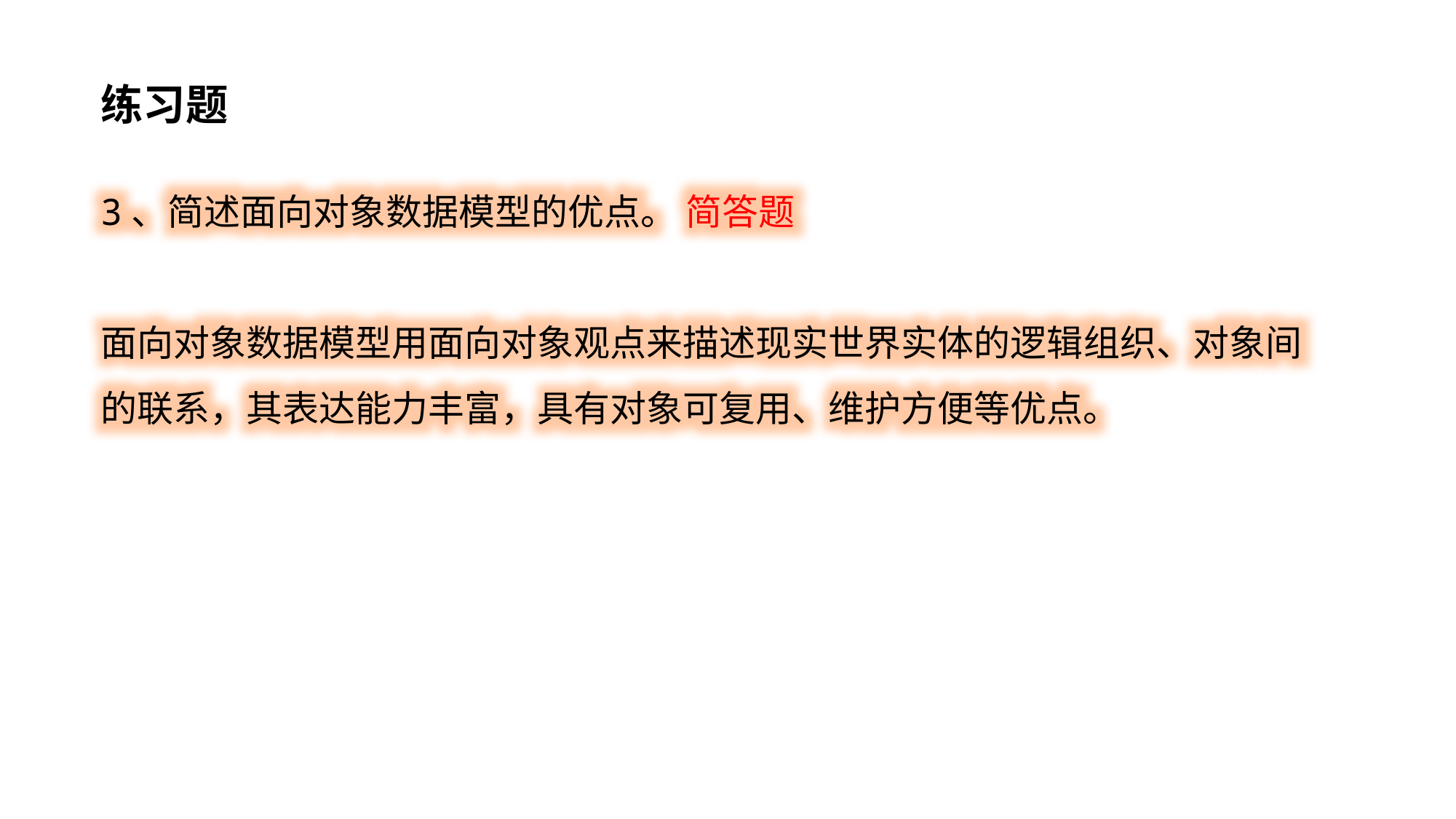

练习题
3、简述面向对象数据模型的优点。 简答题

面向对象数据模型用面向对象观点来描述现实世界实体的逻辑组织、对象间的联系，其表达能力丰富，具有对象可复用、维护方便等优点。